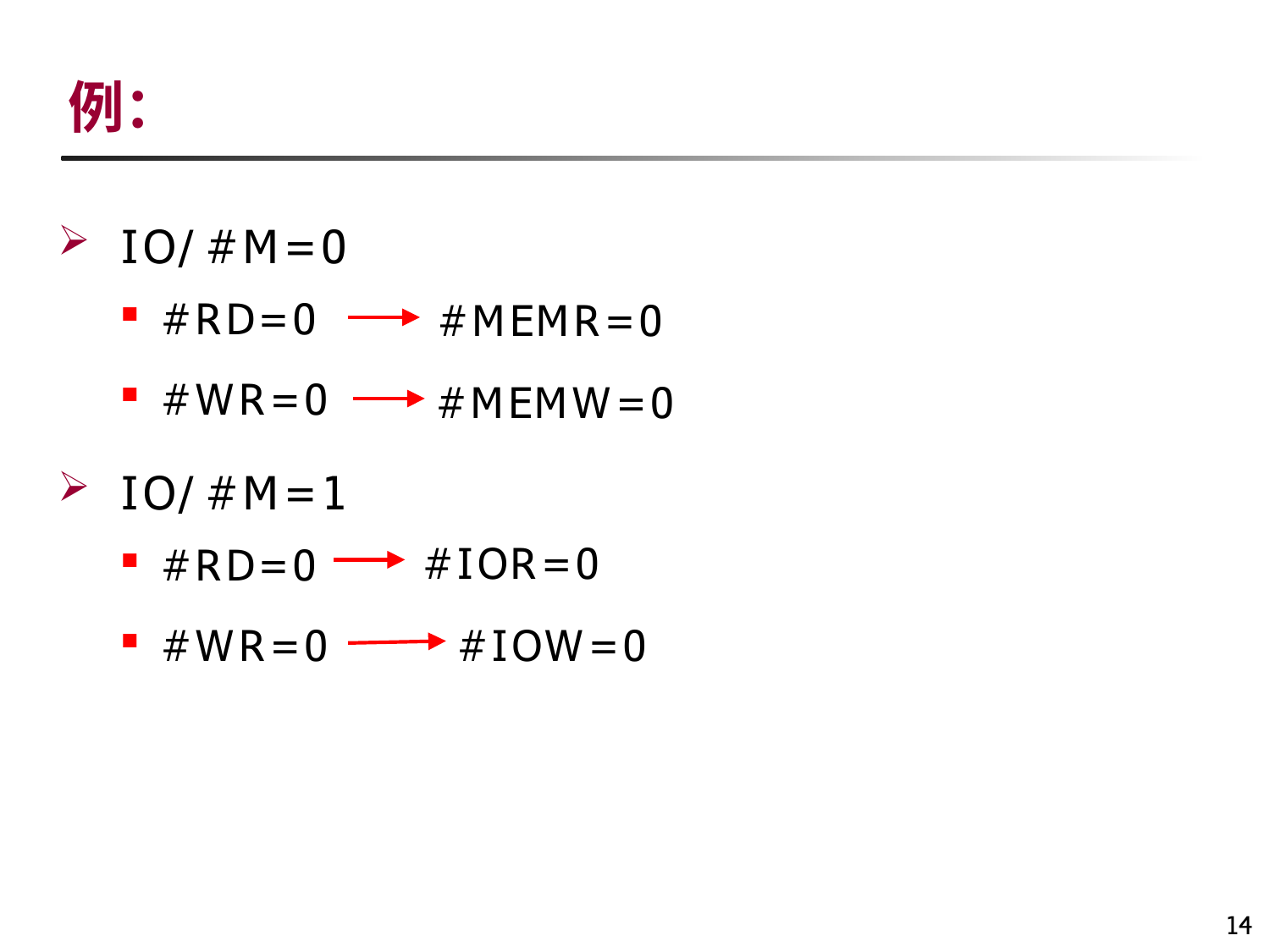

# 例：
IO/#M=0
#RD=0
#WR=0
IO/#M=1
#RD=0
#WR=0
#MEMR=0
#MEMW=0
#IOR=0
#IOW=0
14